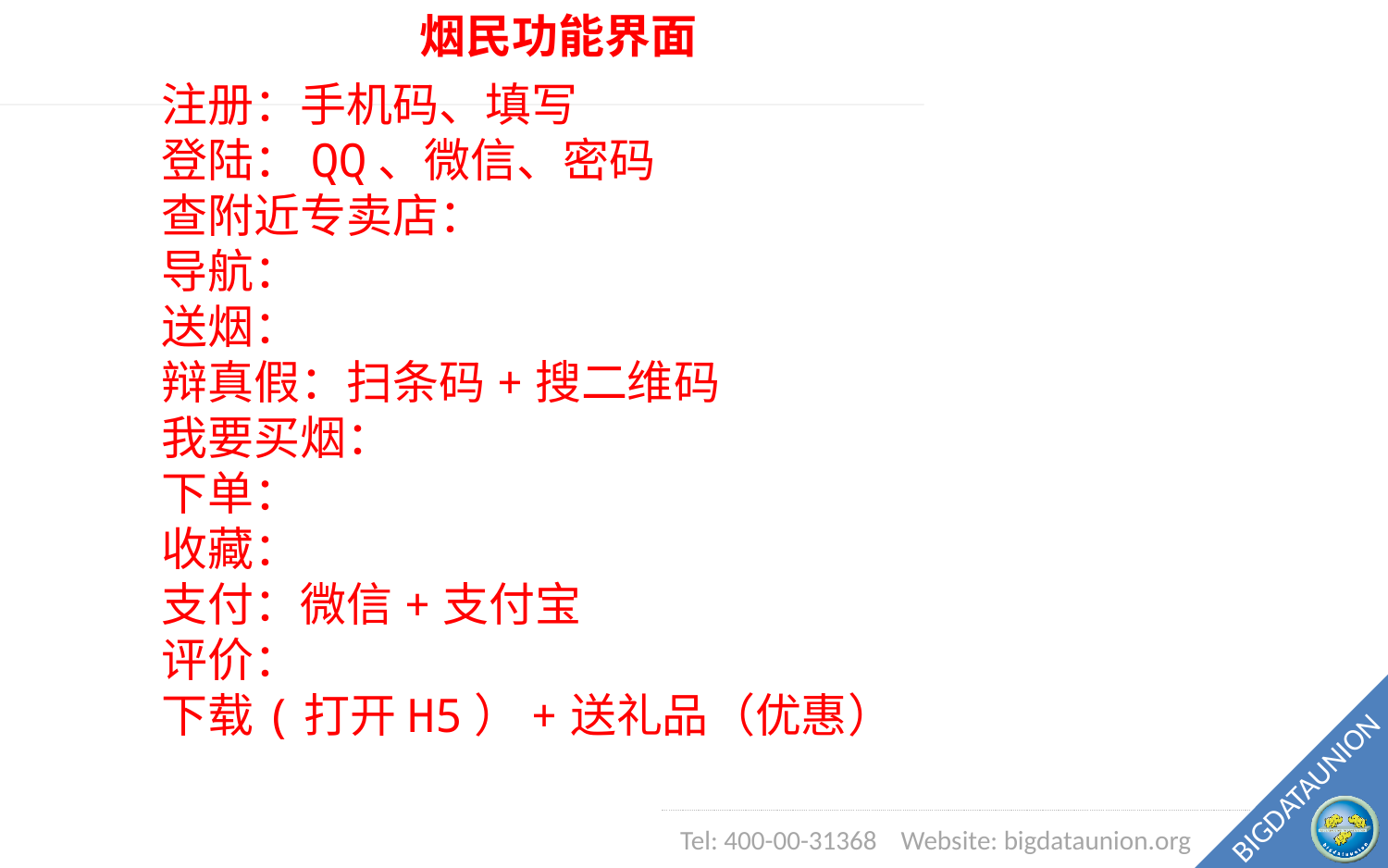

烟民功能界面
注册：手机码、填写
登陆：QQ、微信、密码
查附近专卖店：
导航：
送烟：
辩真假：扫条码+搜二维码
我要买烟：
下单：
收藏：
支付：微信+支付宝
评价：
下载(打开H5）+送礼品（优惠）